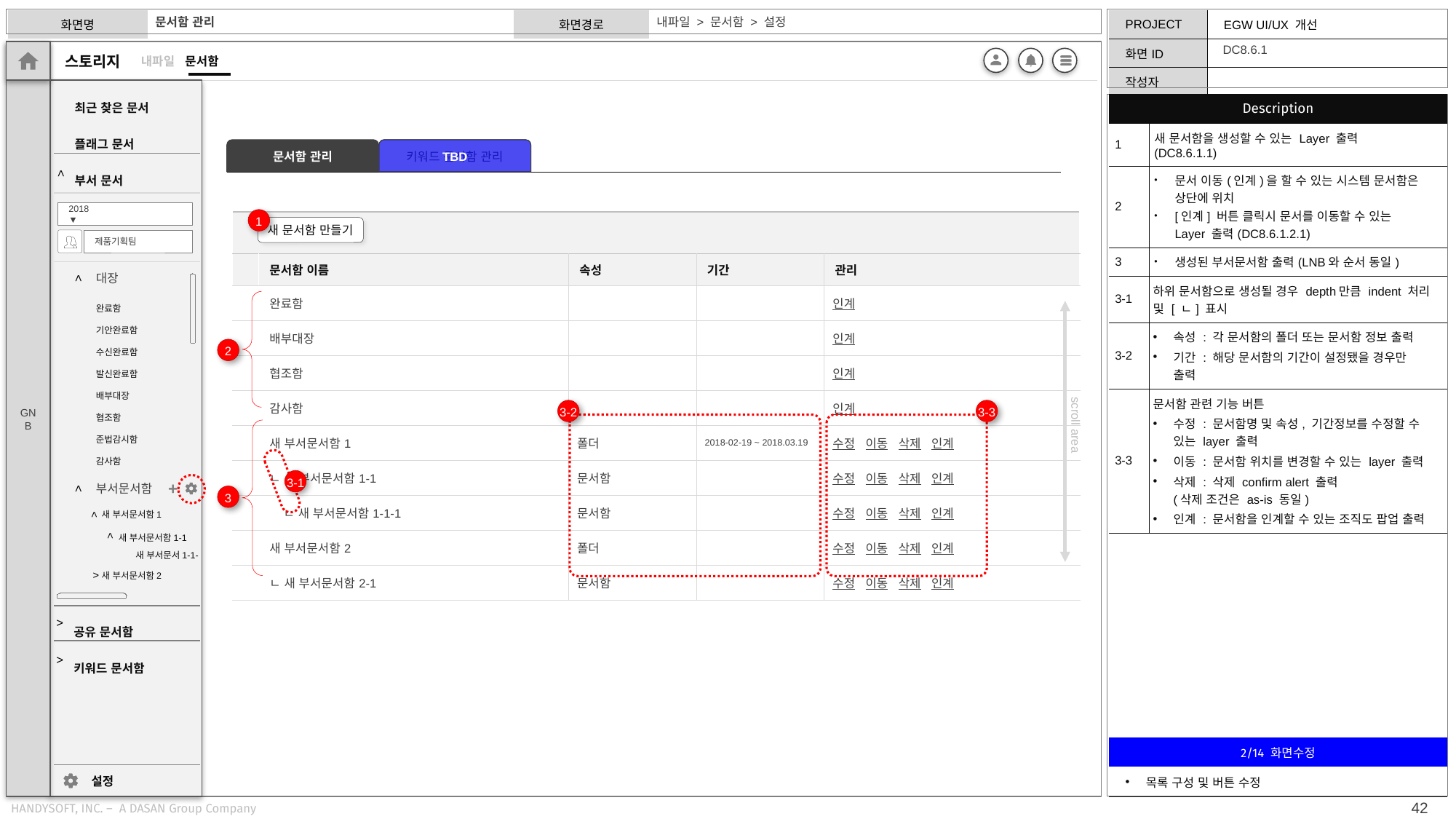

문서함 관리
내파일 > 문서함 > 설정
DC8.6.1

| Description |  |
| --- | --- |
| 1 | 새 문서함을 생성할 수 있는 Layer 출력 (DC8.6.1.1) |
| 2 | 문서 이동(인계)을 할 수 있는 시스템 문서함은 상단에 위치 [인계] 버튼 클릭시 문서를 이동할 수 있는 Layer 출력(DC8.6.1.2.1) |
| 3 | 생성된 부서문서함 출력(LNB와 순서 동일) |
| 3-1 | 하위 문서함으로 생성될 경우 depth만큼 indent 처리 및 [ ㄴ] 표시 |
| 3-2 | 속성 : 각 문서함의 폴더 또는 문서함 정보 출력 기간 : 해당 문서함의 기간이 설정됐을 경우만 출력 |
| 3-3 | 문서함 관련 기능 버튼 수정 : 문서함명 및 속성, 기간정보를 수정할 수 있는 layer 출력 이동 : 문서함 위치를 변경할 수 있는 layer 출력 삭제 : 삭제 confirm alert 출력 (삭제 조건은 as-is 동일) 인계 : 문서함을 인계할 수 있는 조직도 팝업 출력 |
문서함 관리
키워드 문서함 관리
TBD
1
|  |  |  |  |  |
| --- | --- | --- | --- | --- |
|  | 문서함 이름 | 속성 | 기간 | 관리 |
|  | 완료함 |  |  | 인계 |
|  | 배부대장 |  |  | 인계 |
|  | 협조함 |  |  | 인계 |
|  | 감사함 |  |  | 인계 |
|  | 새 부서문서함1 | 폴더 | 2018-02-19 ~ 2018.03.19 | 수정 이동 삭제 인계 |
|  | ㄴ 새 부서문서함1-1 | 문서함 |  | 수정 이동 삭제 인계 |
|  | ㄴ 새 부서문서함1-1-1 | 문서함 |  | 수정 이동 삭제 인계 |
|  | 새 부서문서함2 | 폴더 |  | 수정 이동 삭제 인계 |
|  | ㄴ 새 부서문서함2-1 | 문서함 |  | 수정 이동 삭제 인계 |
새 문서함 만들기

2
3-2
3-3

scroll area

3-1

3
| 2/14 화면수정 |
| --- |
| 목록 구성 및 버튼 수정 |